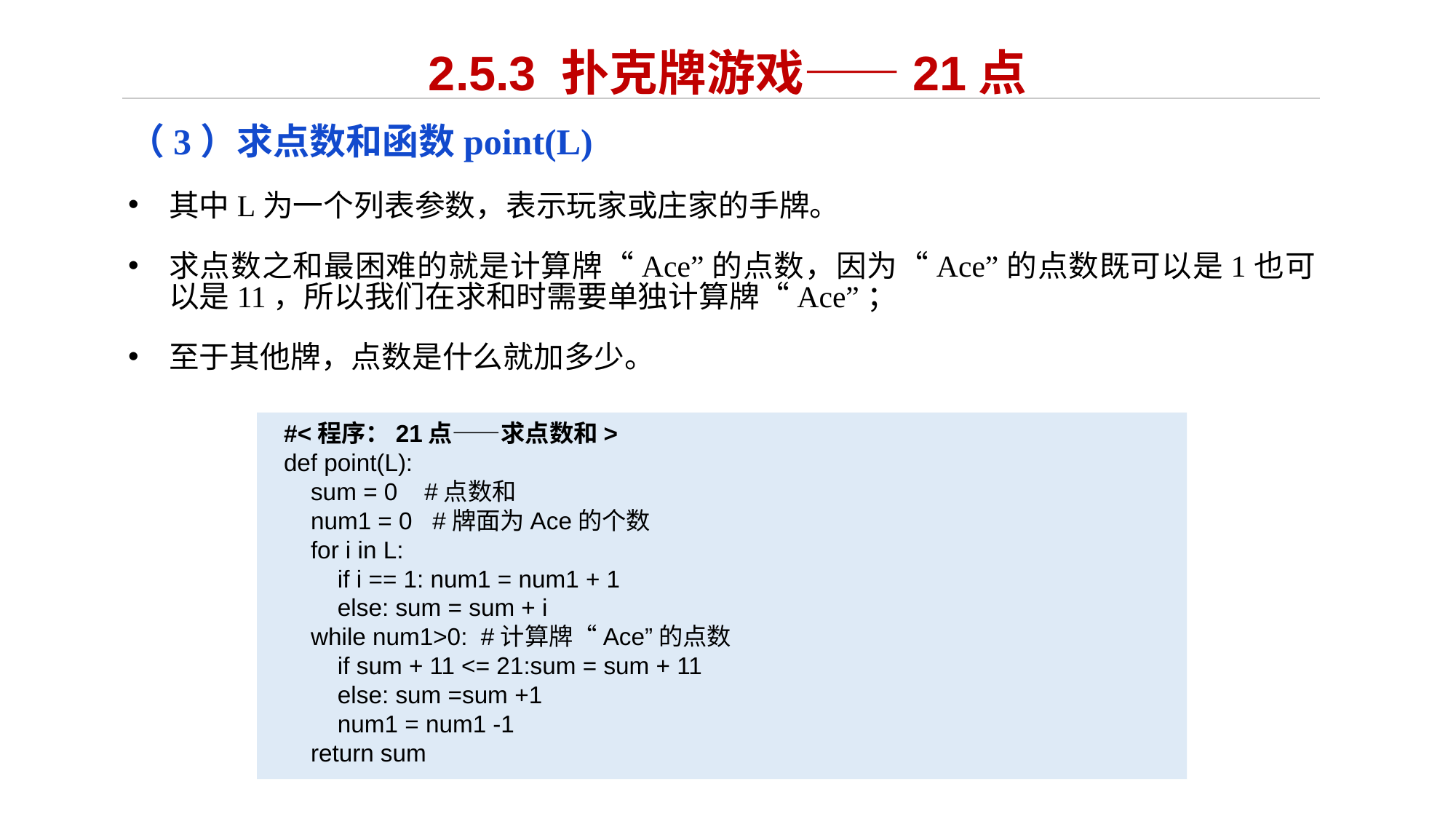

# 2.5.3 扑克牌游戏——21点
（3）求点数和函数point(L)

其中L为一个列表参数，表示玩家或庄家的手牌。

求点数之和最困难的就是计算牌“Ace”的点数，因为“Ace”的点数既可以是1也可以是11，所以我们在求和时需要单独计算牌“Ace”；

至于其他牌，点数是什么就加多少。
#<程序：21点——求点数和>
def point(L):
    sum = 0    #点数和
    num1 = 0   #牌面为Ace的个数
    for i in L:
        if i == 1: num1 = num1 + 1
        else: sum = sum + i
    while num1>0:  #计算牌“Ace”的点数
        if sum + 11 <= 21:sum = sum + 11
        else: sum =sum +1
        num1 = num1 -1
    return sum